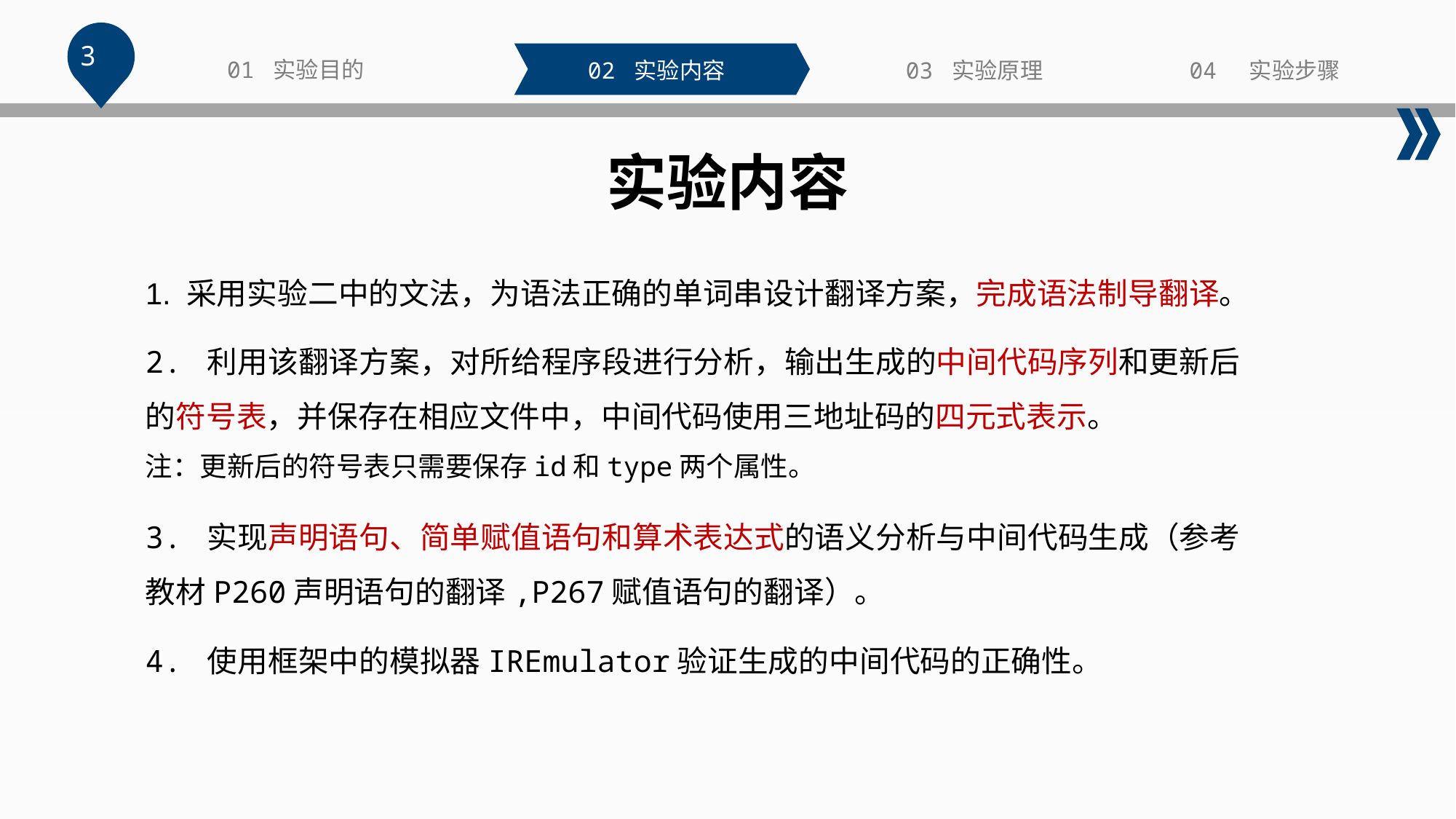

3

01 实验目的
02 实验内容
03 实验原理
04  实验步骤

实验内容
采用实验二中的文法，为语法正确的单词串设计翻译方案，完成语法制导翻译。
2. 利用该翻译方案，对所给程序段进行分析，输出生成的中间代码序列和更新后的符号表，并保存在相应文件中，中间代码使用三地址码的四元式表示。
注：更新后的符号表只需要保存id和type两个属性。
3. 实现声明语句、简单赋值语句和算术表达式的语义分析与中间代码生成（参考教材P260声明语句的翻译,P267赋值语句的翻译）。
4. 使用框架中的模拟器IREmulator验证生成的中间代码的正确性。